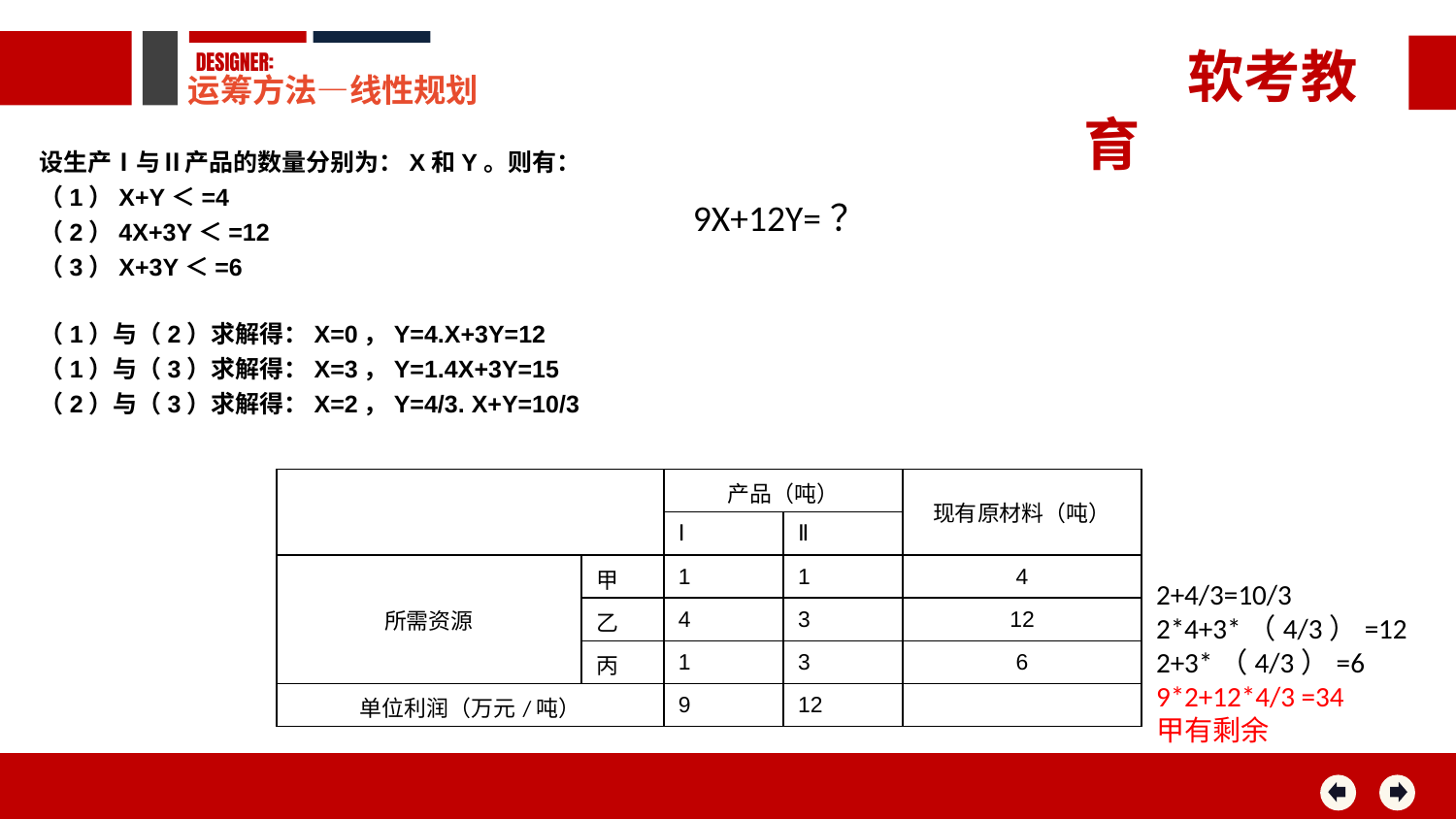

软考教育
DESIGNER:
运筹方法—线性规划
设生产Ⅰ与Ⅱ产品的数量分别为：X和Y。则有：
（1）X+Y＜=4
（2）4X+3Y＜=12
（3）X+3Y＜=6
9X+12Y=？
（1）与（2）求解得：X=0，Y=4.X+3Y=12
（1）与（3）求解得：X=3，Y=1.4X+3Y=15
（2）与（3）求解得：X=2，Y=4/3. X+Y=10/3
|  |  | 产品（吨） |  | 现有原材料（吨） |
| --- | --- | --- | --- | --- |
|  |  | Ⅰ | Ⅱ |  |
| 所需资源 | 甲 | 1 | 1 | 4 |
|  | 乙 | 4 | 3 | 12 |
|  | 丙 | 1 | 3 | 6 |
| 单位利润（万元/吨） |  | 9 | 12 |  |
2+4/3=10/3
2*4+3*（4/3）=12
2+3*（4/3）=6
9*2+12*4/3 =34
甲有剩余